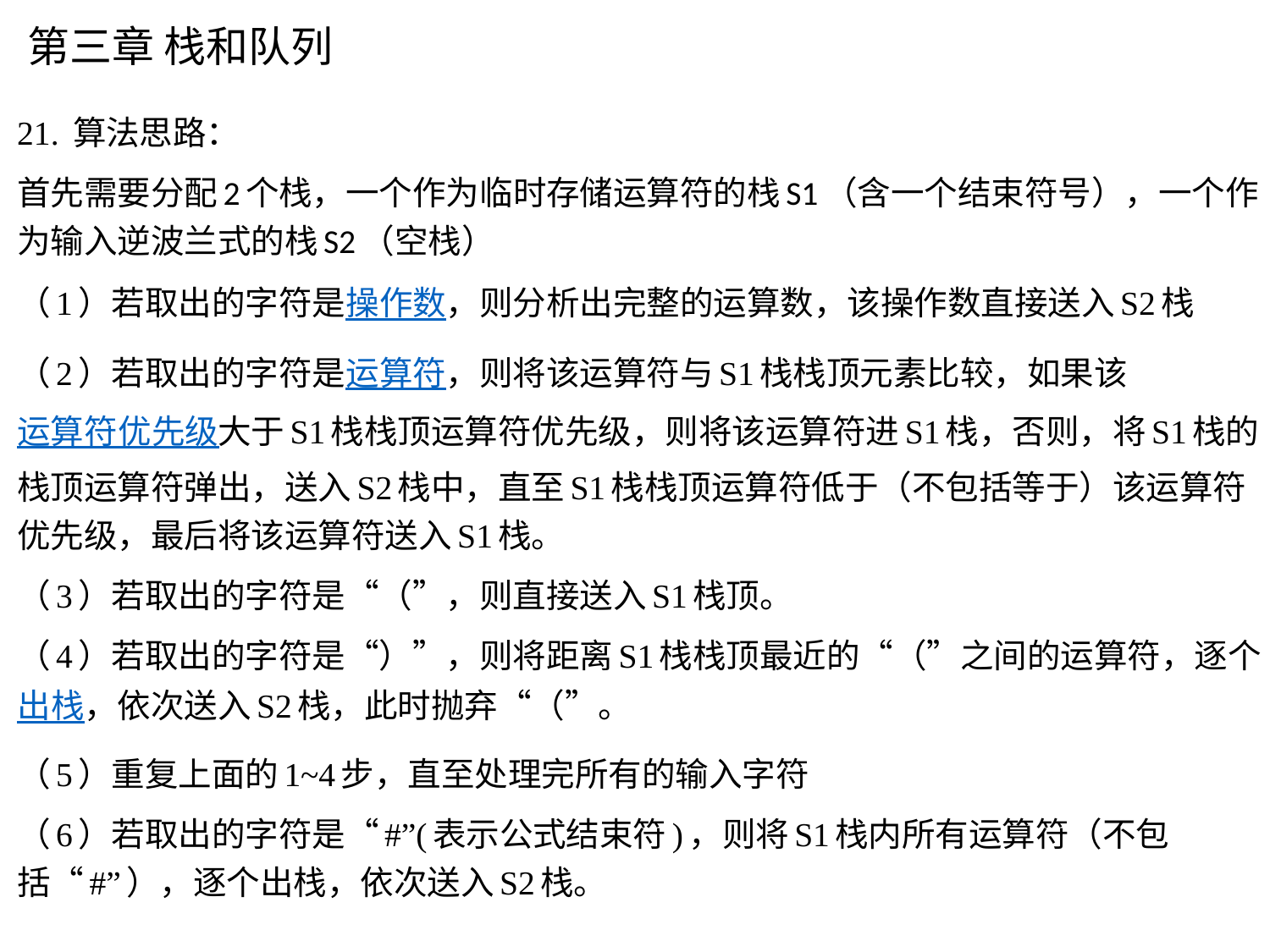

# 第三章 栈和队列
21. 算法思路：
首先需要分配2个栈，一个作为临时存储运算符的栈S1（含一个结束符号），一个作为输入逆波兰式的栈S2（空栈）
（1）若取出的字符是操作数，则分析出完整的运算数，该操作数直接送入S2栈
（2）若取出的字符是运算符，则将该运算符与S1栈栈顶元素比较，如果该运算符优先级大于S1栈栈顶运算符优先级，则将该运算符进S1栈，否则，将S1栈的栈顶运算符弹出，送入S2栈中，直至S1栈栈顶运算符低于（不包括等于）该运算符优先级，最后将该运算符送入S1栈。
（3）若取出的字符是“（”，则直接送入S1栈顶。
（4）若取出的字符是“）”，则将距离S1栈栈顶最近的“（”之间的运算符，逐个出栈，依次送入S2栈，此时抛弃“（”。
（5）重复上面的1~4步，直至处理完所有的输入字符
（6）若取出的字符是“#”(表示公式结束符)，则将S1栈内所有运算符（不包括“#”），逐个出栈，依次送入S2栈。